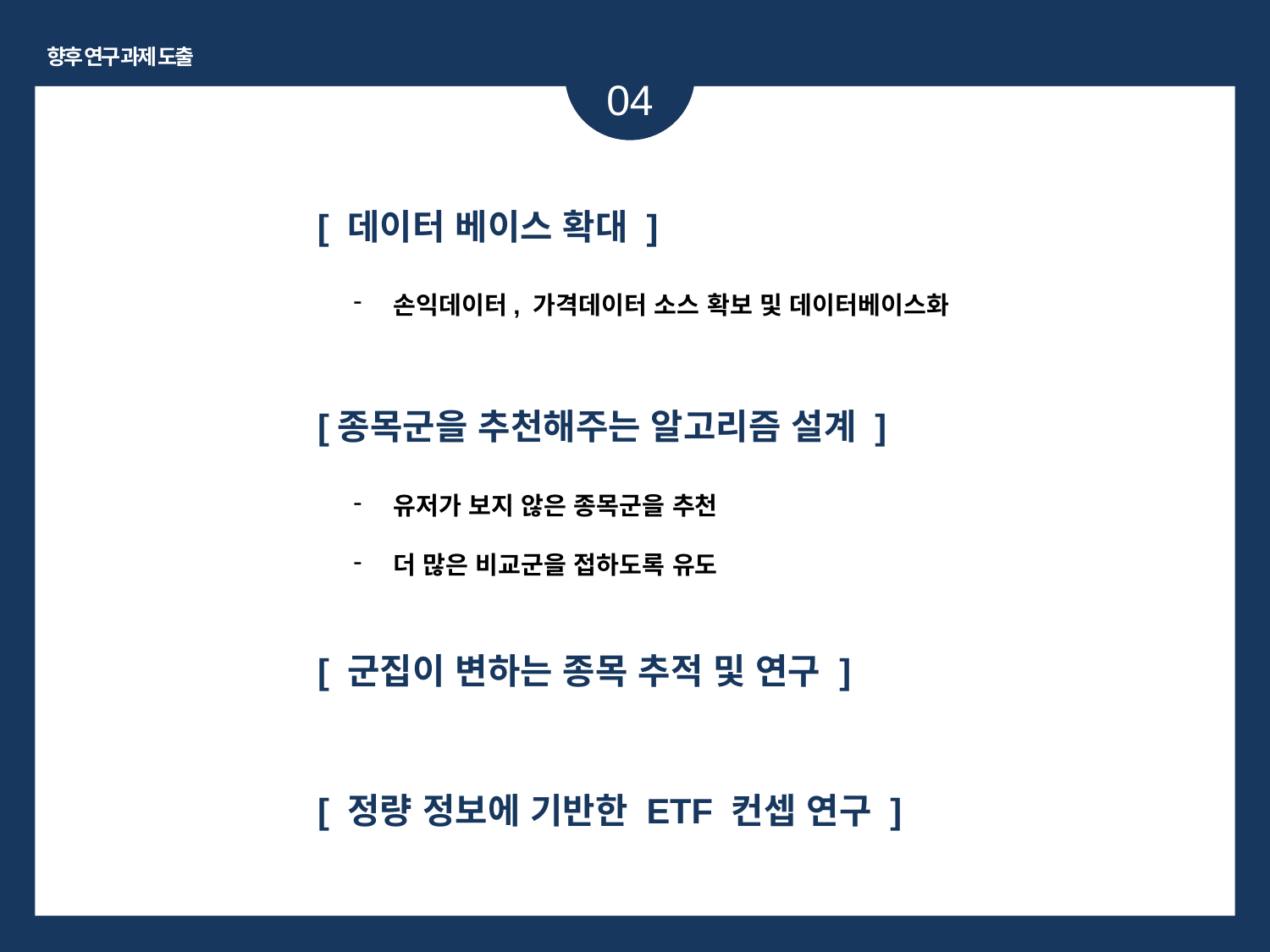

향후 연구 과제 도출
04

[ 데이터 베이스 확대 ]
손익데이터, 가격데이터 소스 확보 및 데이터베이스화
[종목군을 추천해주는 알고리즘 설계 ]
유저가 보지 않은 종목군을 추천
더 많은 비교군을 접하도록 유도
[ 군집이 변하는 종목 추적 및 연구 ]
[ 정량 정보에 기반한 ETF 컨셉 연구 ]